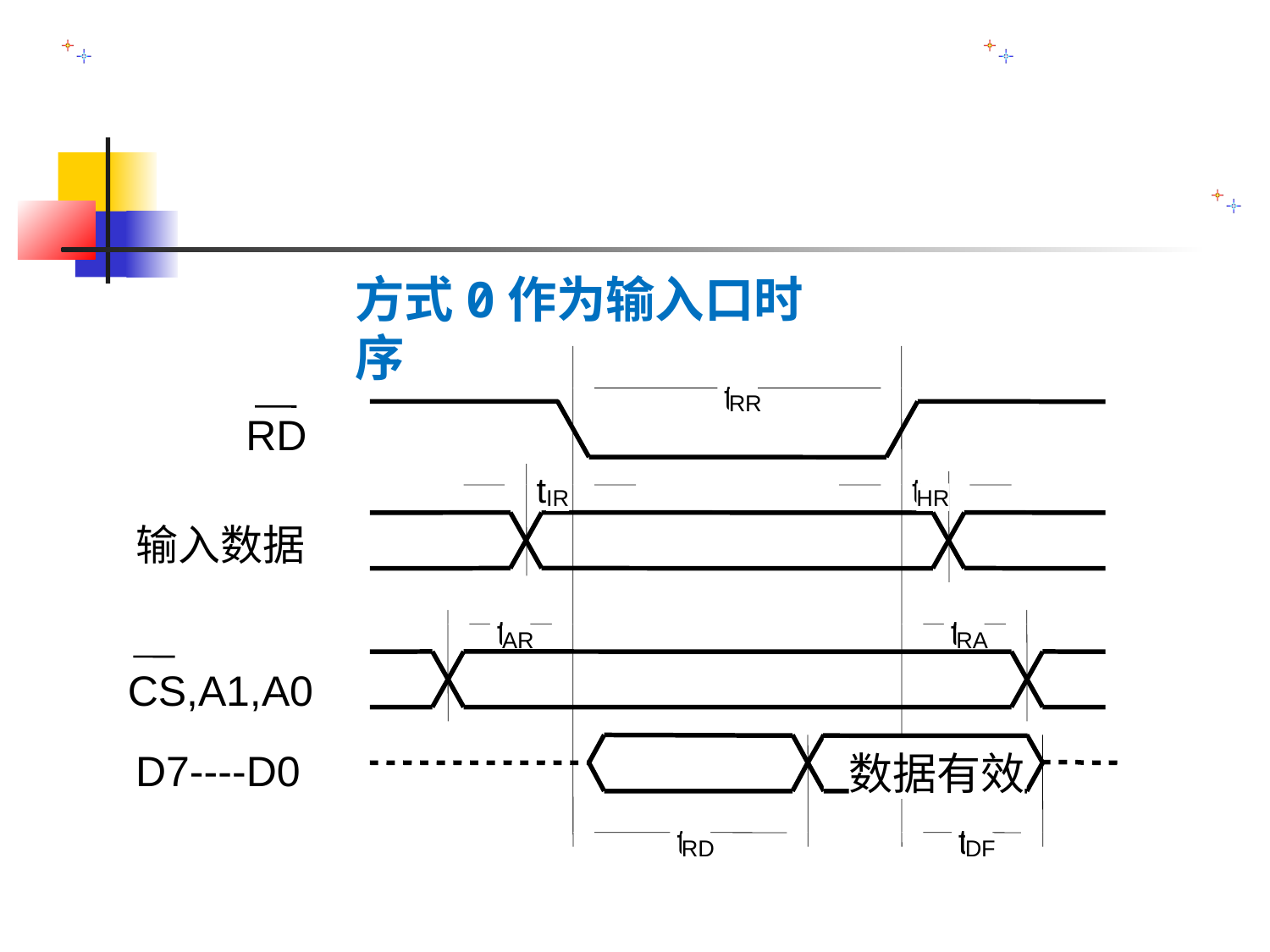

方式0作为输入口时序

t

RR

RD

t
t

IR
HR

输入数据

t
t

AR
RA

CS,A1,A0

数据有效

t
t

RD
DF
D7----D0